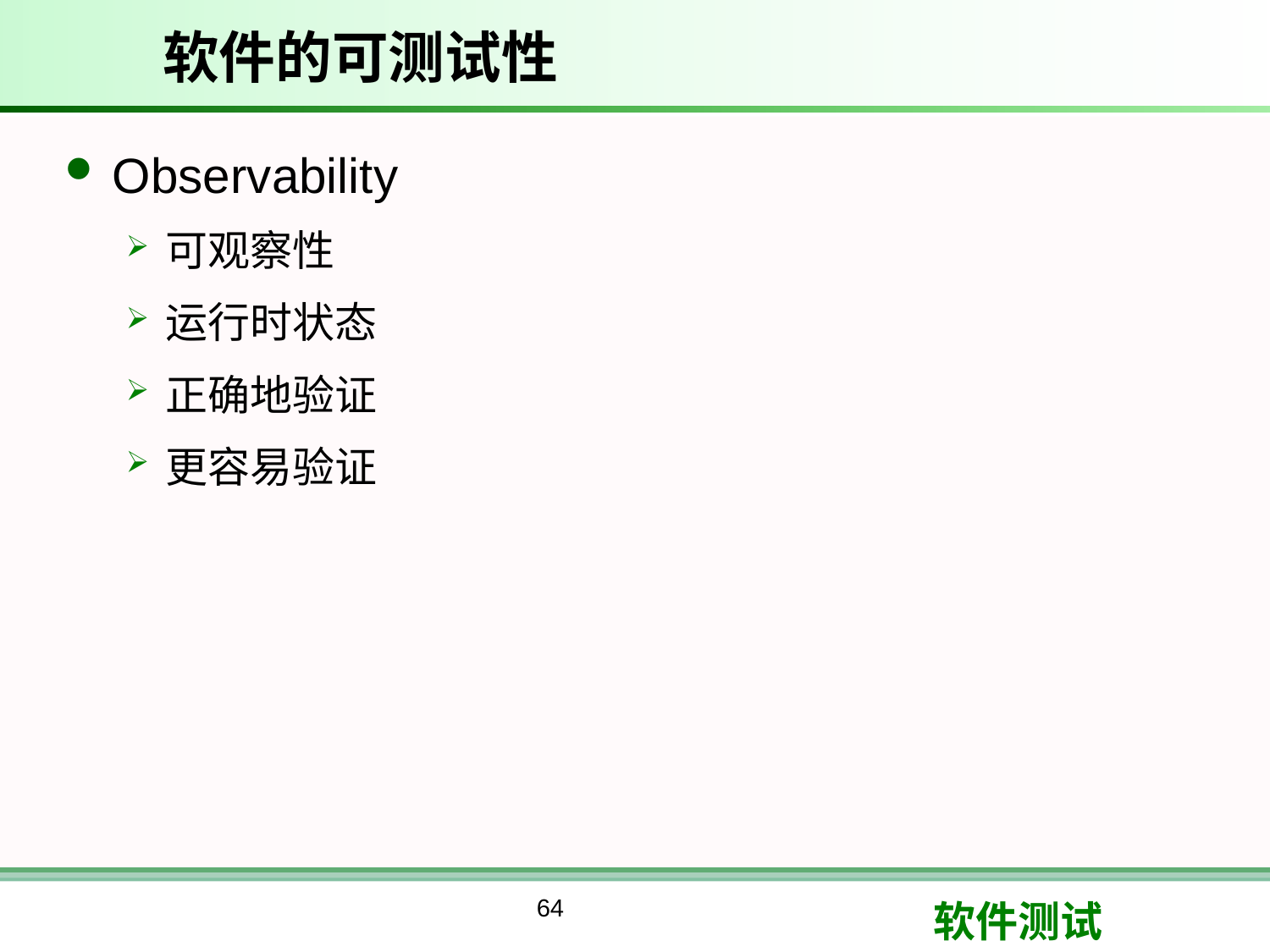

# 软件的可测试性
Observability
可观察性
运行时状态
正确地验证
更容易验证
64